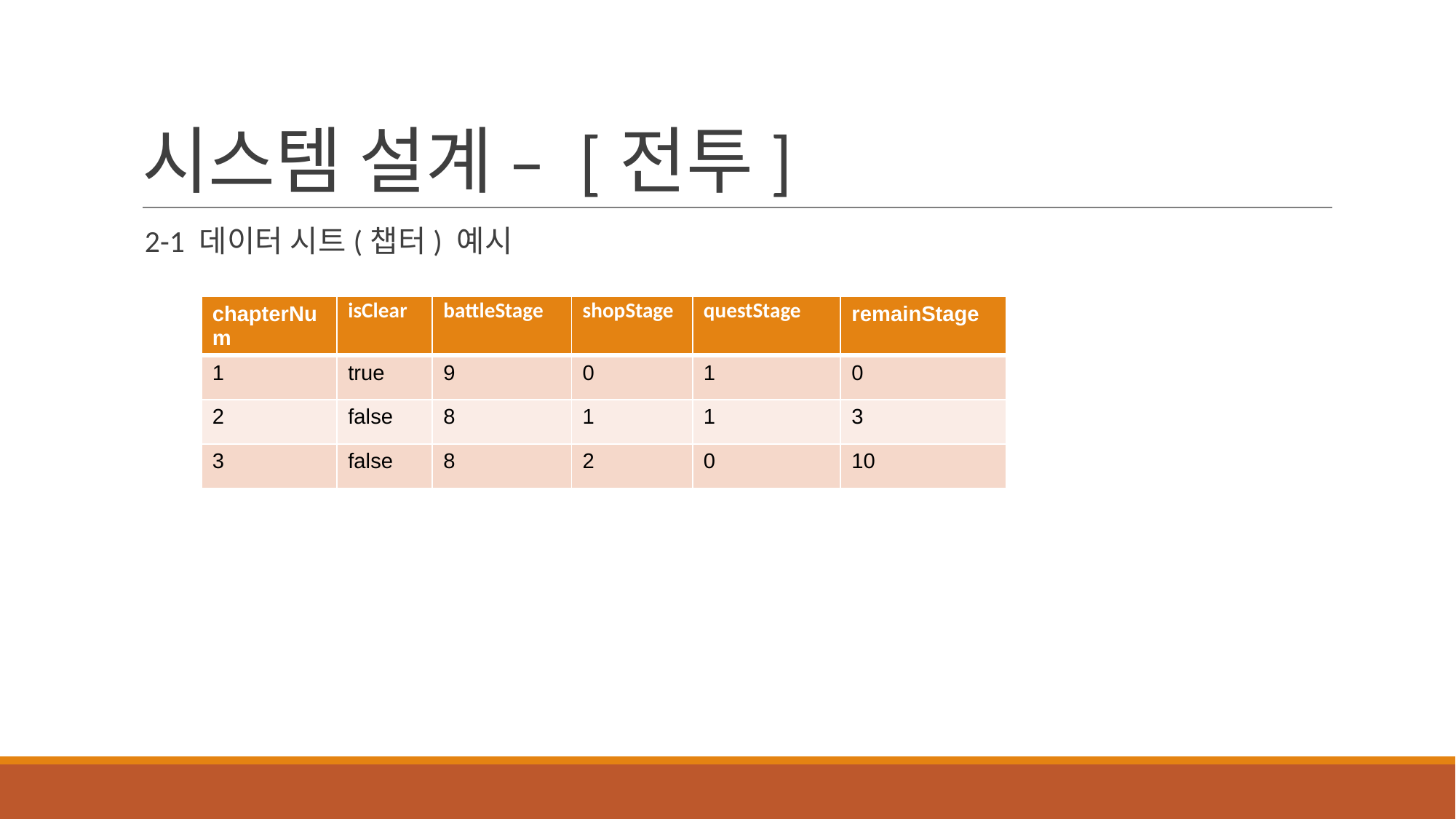

# 시스템 설계 – [전투]
  2-1 데이터 시트(챕터) 예시

| chapterNum | isClear | battleStage | shopStage | questStage | remainStage |
| --- | --- | --- | --- | --- | --- |
| 1 | true | 9 | 0 | 1 | 0 |
| 2 | false | 8 | 1 | 1 | 3 |
| 3 | false | 8 | 2 | 0 | 10 |